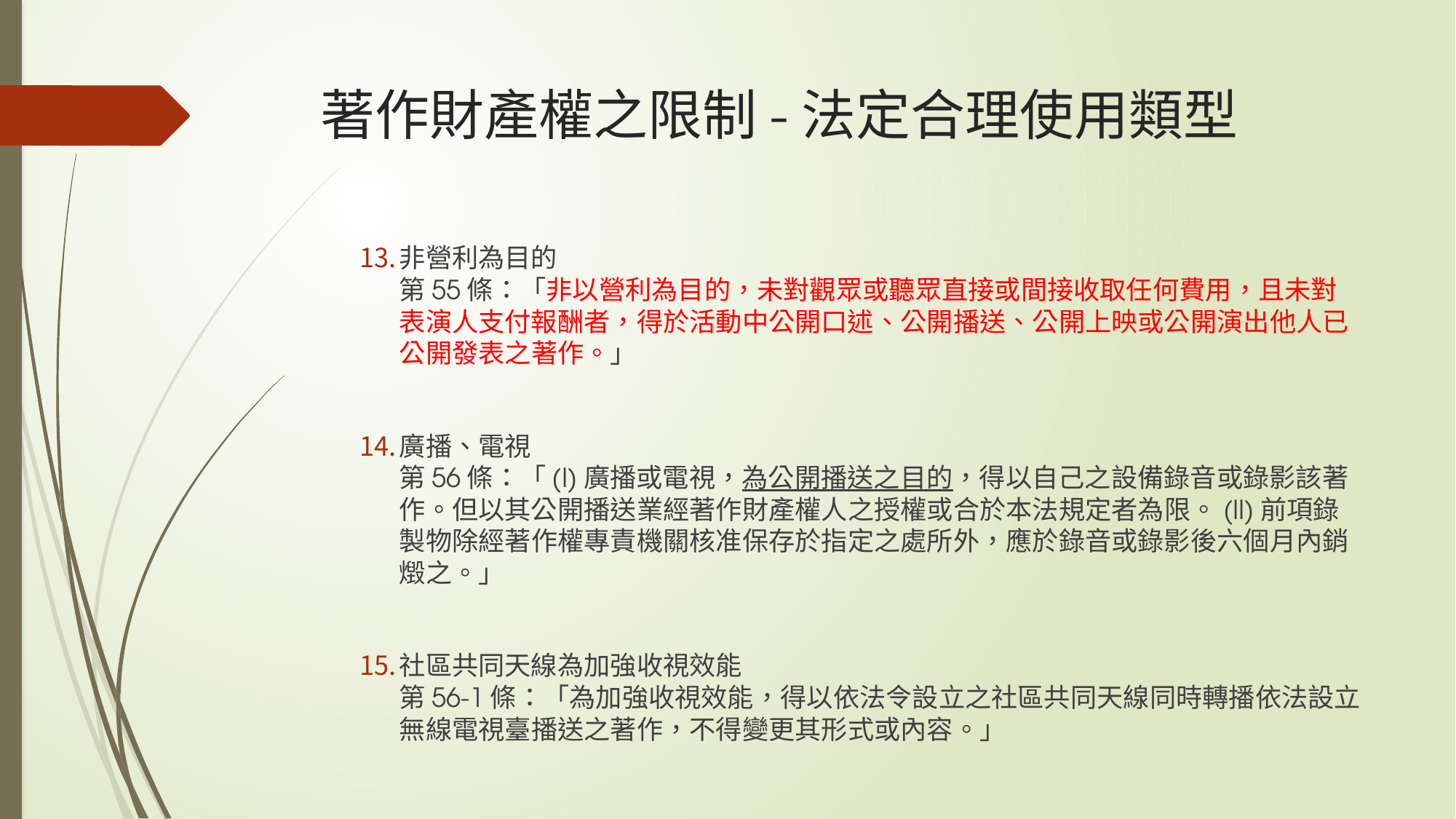

# 著作財產權之限制-法定合理使用類型
非營利為目的
第55條：「非以營利為目的，未對觀眾或聽眾直接或間接收取任何費用，且未對表演人支付報酬者，得於活動中公開口述、公開播送、公開上映或公開演出他人已公開發表之著作。」

廣播、電視
第56條：「(I)廣播或電視，為公開播送之目的，得以自己之設備錄音或錄影該著作。但以其公開播送業經著作財產權人之授權或合於本法規定者為限。(II)前項錄製物除經著作權專責機關核准保存於指定之處所外，應於錄音或錄影後六個月內銷燬之。」

社區共同天線為加強收視效能
第56-1條：「為加強收視效能，得以依法令設立之社區共同天線同時轉播依法設立無線電視臺播送之著作，不得變更其形式或內容。」